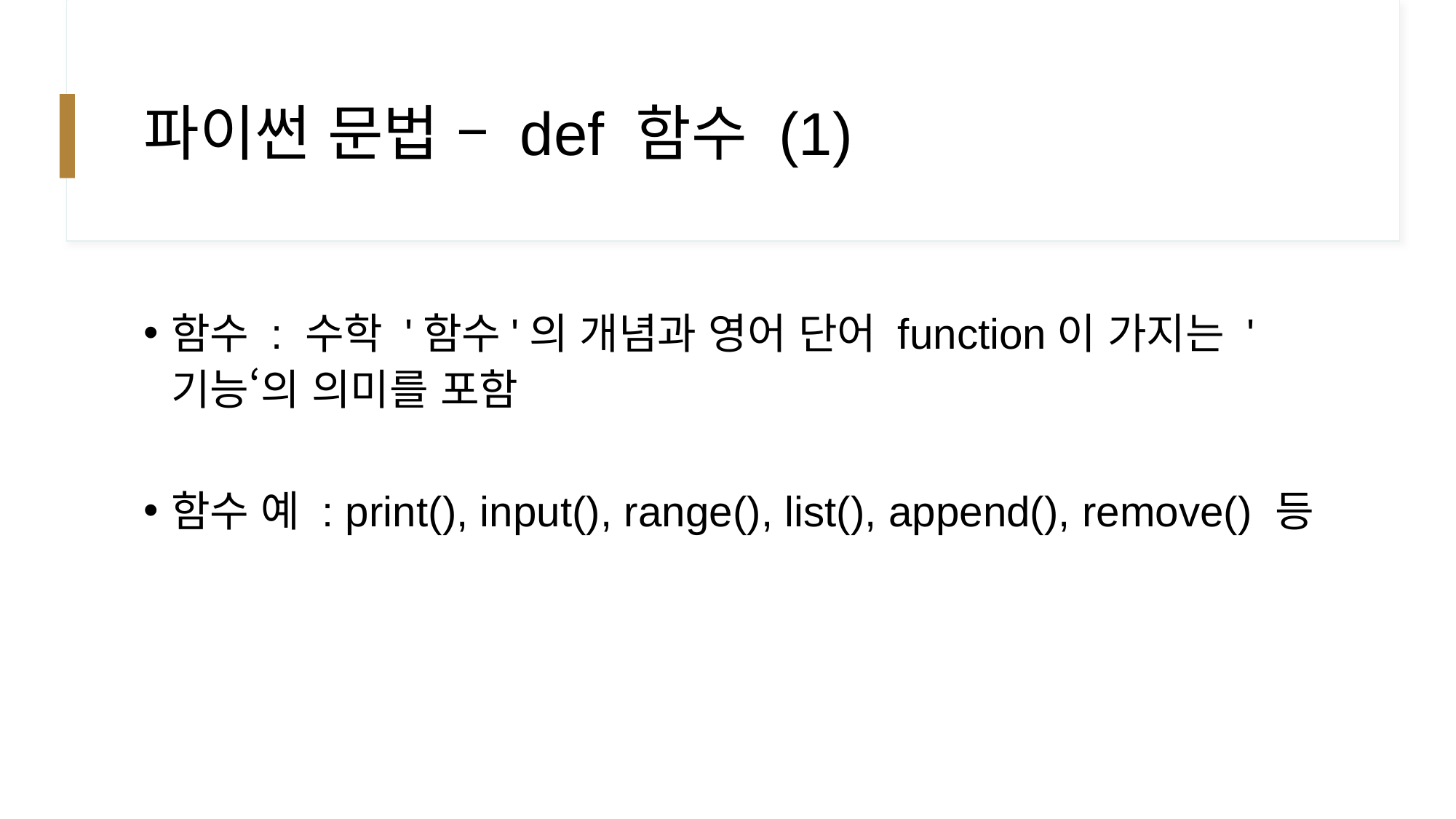

# 파이썬 문법 – def 함수 (1)
함수 : 수학 '함수'의 개념과 영어 단어 function이 가지는 '기능‘의 의미를 포함
함수 예 : print(), input(), range(), list(), append(), remove() 등